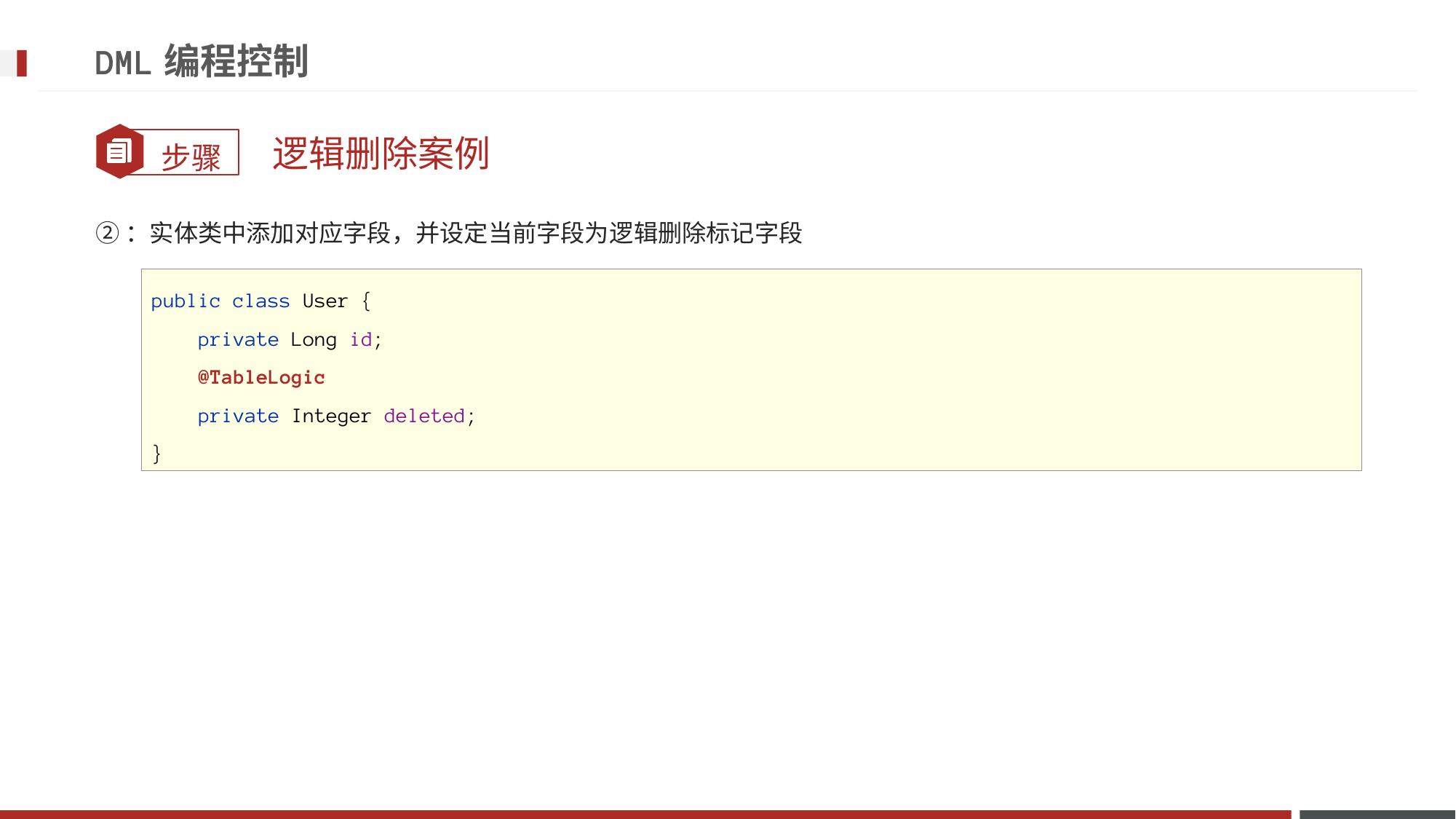

# DML编程控制
逻辑删除案例
②：实体类中添加对应字段，并设定当前字段为逻辑删除标记字段
public class User {
    private Long id;
    @TableLogic
    private Integer deleted;
}